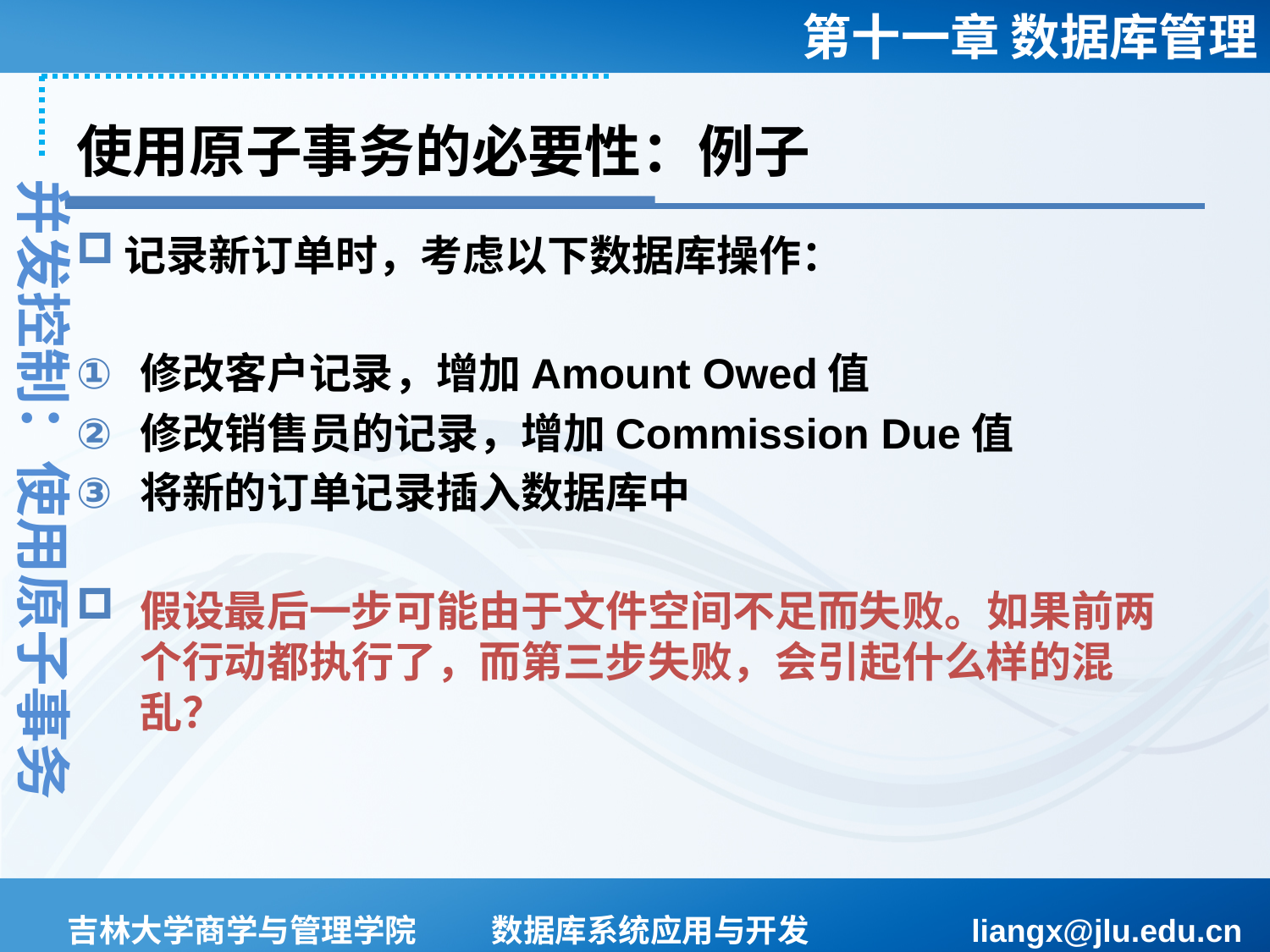

# 使用原子事务的必要性：例子
并发控制：使用原子事务
记录新订单时，考虑以下数据库操作：

修改客户记录，增加Amount Owed值
修改销售员的记录，增加Commission Due值
将新的订单记录插入数据库中

假设最后一步可能由于文件空间不足而失败。如果前两个行动都执行了，而第三步失败，会引起什么样的混乱？